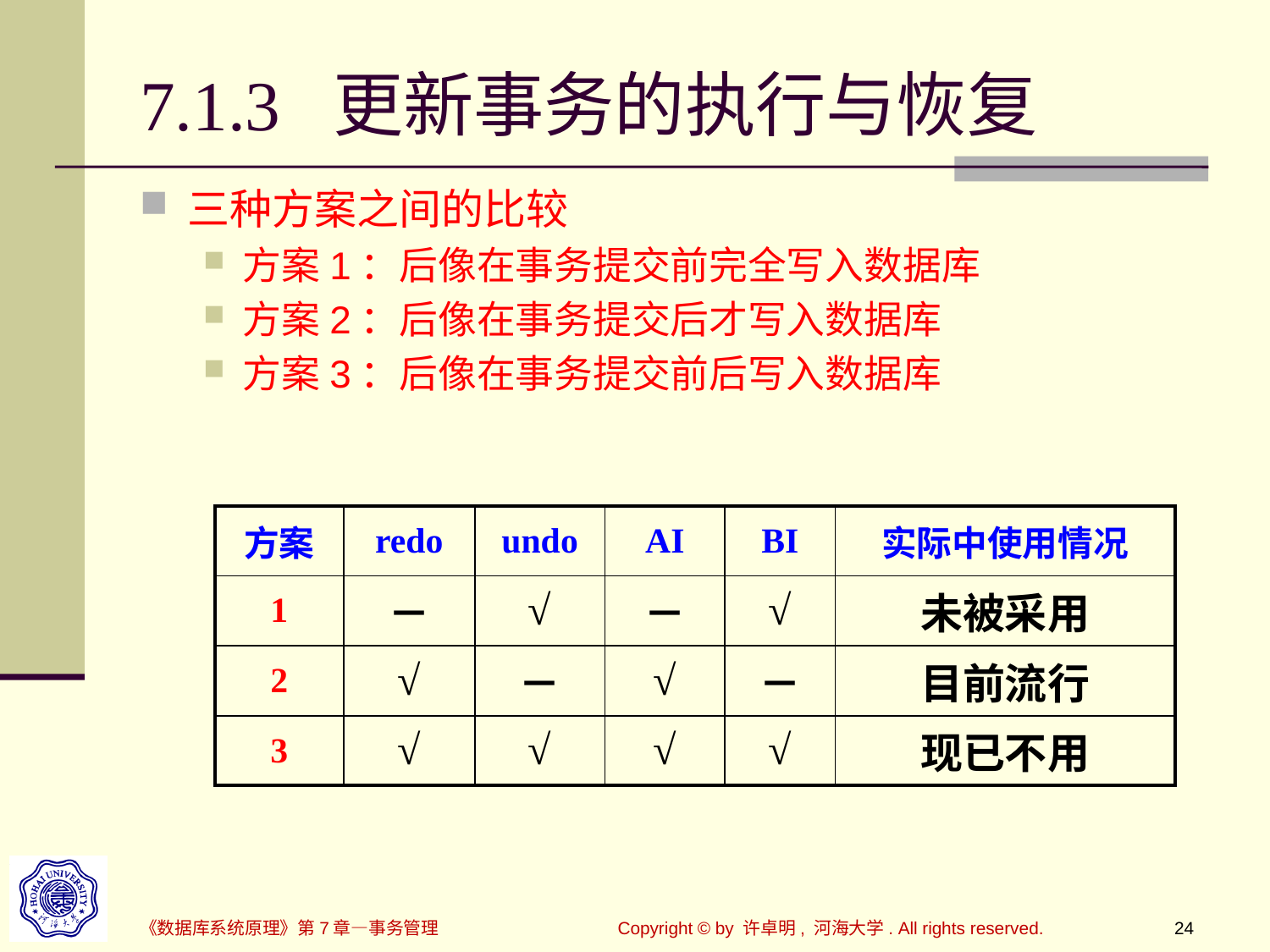

# 7.1.3  更新事务的执行与恢复
三种方案之间的比较
方案1：后像在事务提交前完全写入数据库
方案2：后像在事务提交后才写入数据库
方案3：后像在事务提交前后写入数据库
| 方案 | redo | undo | AI | BI | 实际中使用情况 |
| --- | --- | --- | --- | --- | --- |
| 1 | － | √ | － | √ | 未被采用 |
| 2 | √ | － | √ | － | 目前流行 |
| 3 | √ | √ | √ | √ | 现已不用 |
《数据库系统原理》第7章—事务管理
Copyright © by 许卓明, 河海大学. All rights reserved.
24